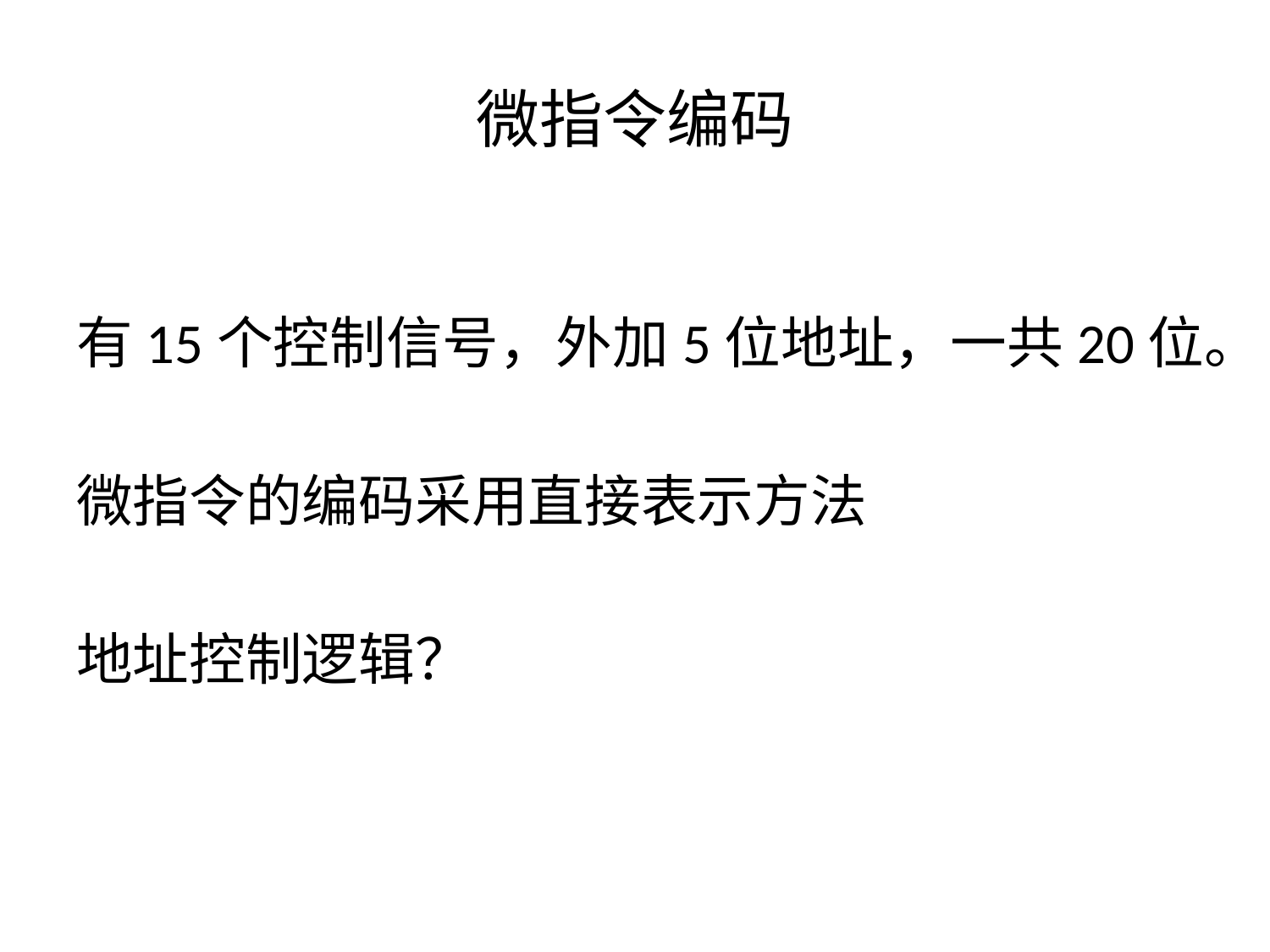

# 微指令编码

有15个控制信号，外加5位地址，一共20位。

微指令的编码采用直接表示方法

地址控制逻辑？